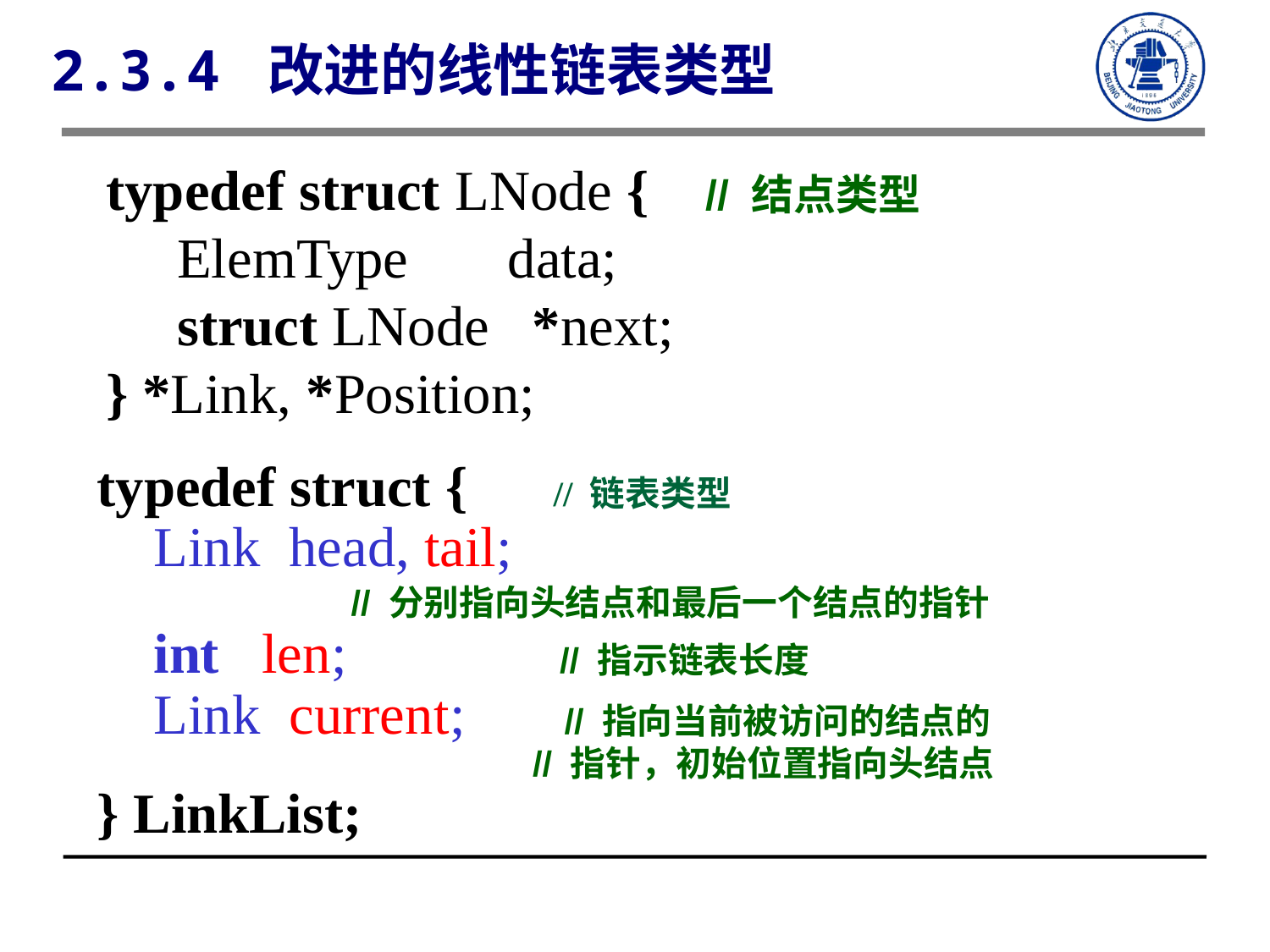

2.3.4 改进的线性链表类型
typedef struct LNode {    // 结点类型
     ElemType       data;
     struct LNode   *next;
} *Link, *Position;
typedef struct {      // 链表类型
    Link  head, tail;
                        // 分别指向头结点和最后一个结点的指针
    int   len;               // 指示链表长度
    Link  current;       // 指向当前被访问的结点的
                                                 // 指针，初始位置指向头结点
} LinkList;